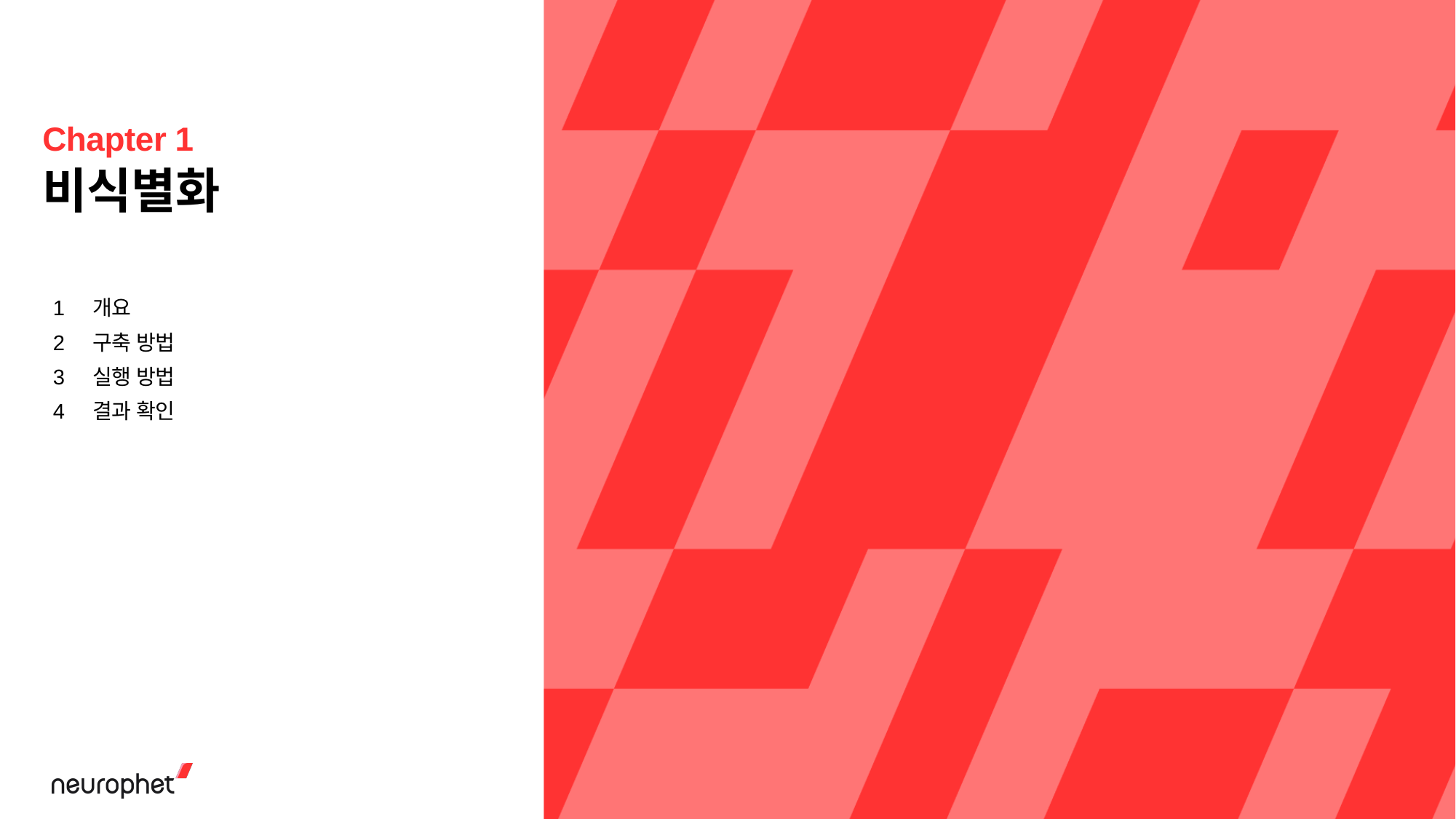

Chapter 1
비식별화
1
2
3
4
개요
구축 방법
실행 방법
결과 확인